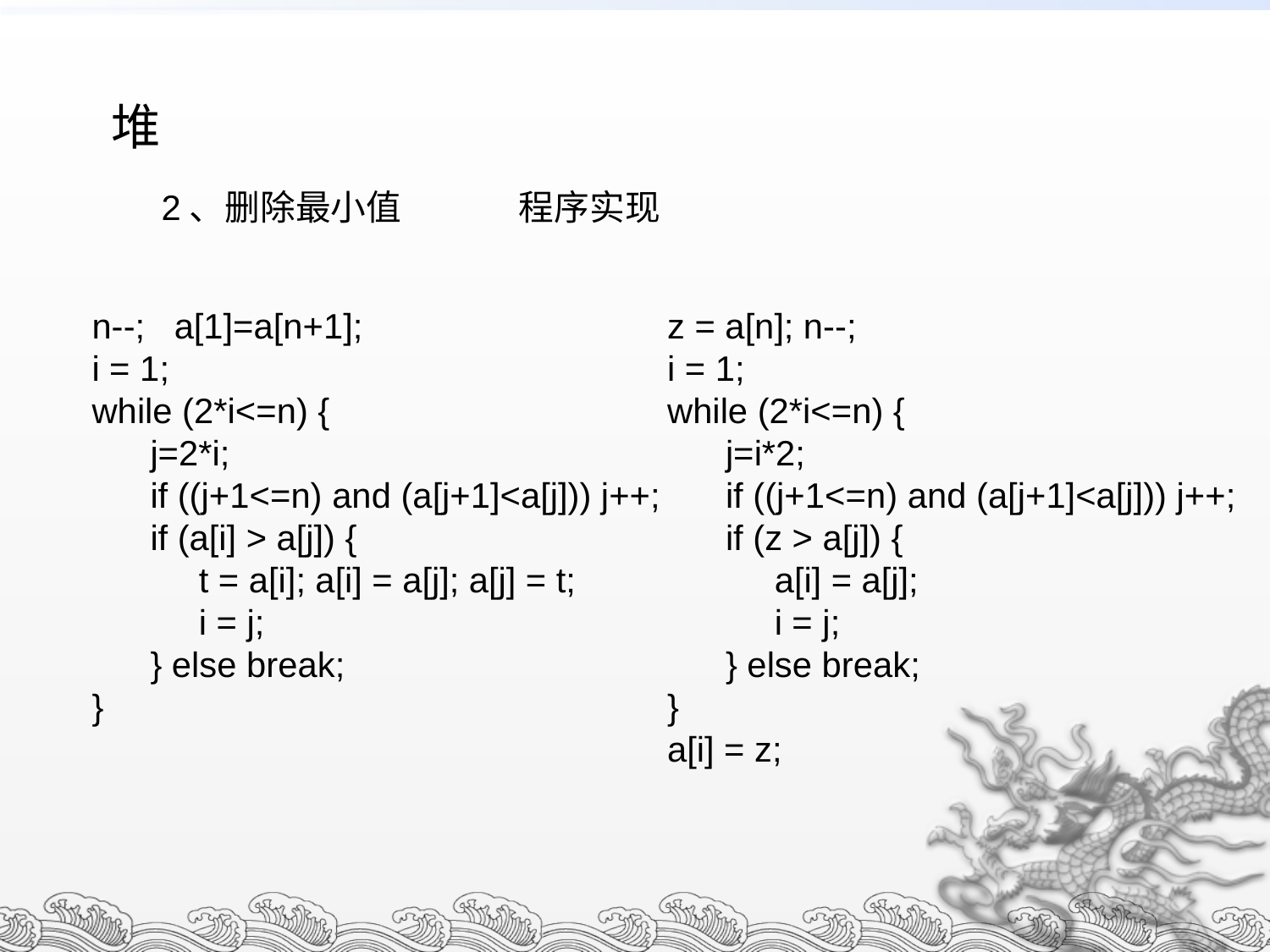

堆
2、删除最小值               程序实现
n--;   a[1]=a[n+1];
i = 1;
while (2*i<=n) {
      j=2*i;
      if ((j+1<=n) and (a[j+1]<a[j])) j++;
      if (a[i] > a[j]) {
           t = a[i]; a[i] = a[j]; a[j] = t;
           i = j;
      } else break;
}
z = a[n]; n--;
i = 1;
while (2*i<=n) {
      j=i*2;
      if ((j+1<=n) and (a[j+1]<a[j])) j++;
      if (z > a[j]) {
           a[i] = a[j];
           i = j;
      } else break;
}
a[i] = z;